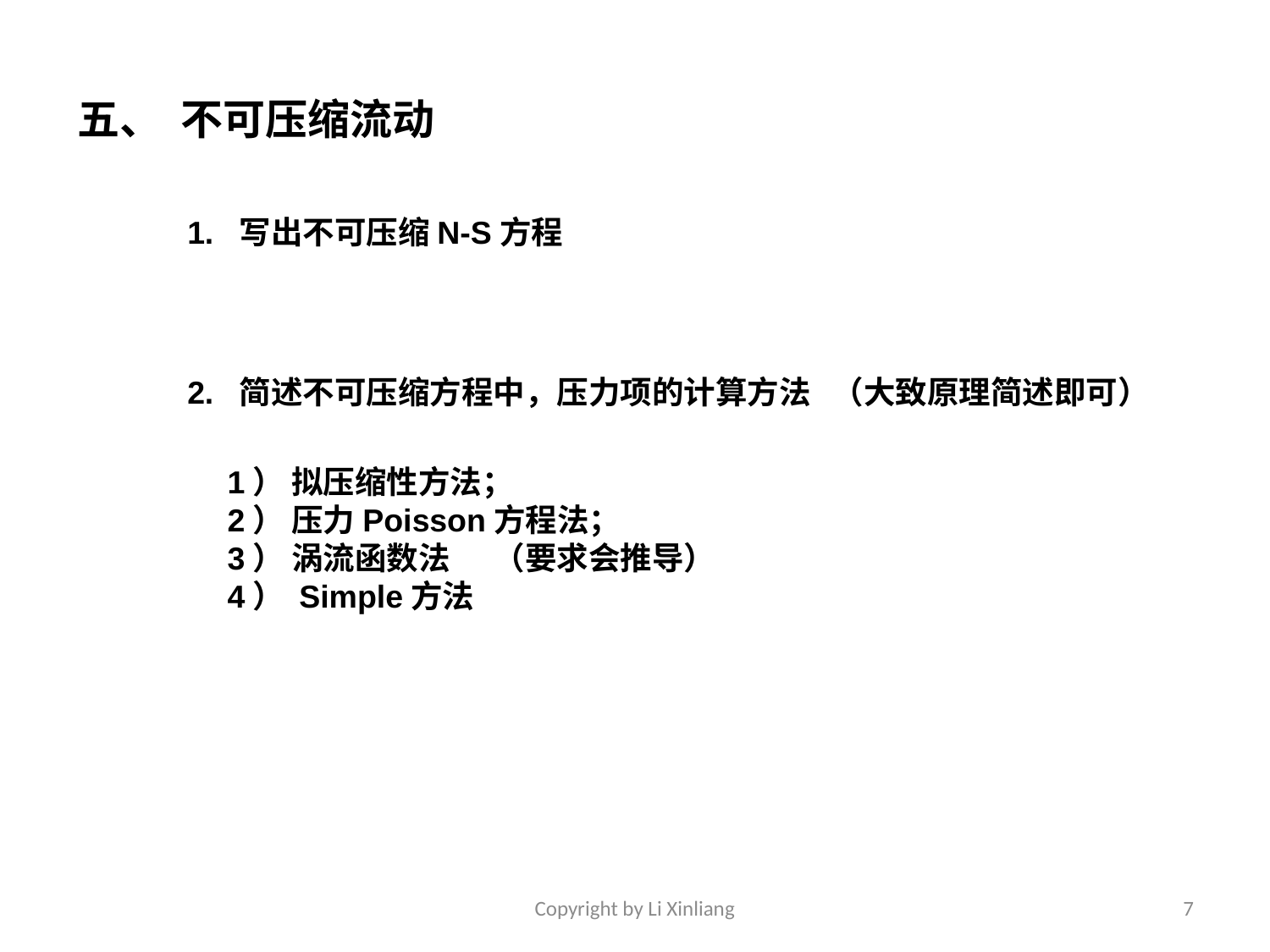

五、  不可压缩流动
1.  写出不可压缩N-S方程
2.  简述不可压缩方程中，压力项的计算方法   （大致原理简述即可）
1） 拟压缩性方法；
2） 压力Poisson方程法；
3） 涡流函数法      （要求会推导）
4） Simple方法
Copyright by Li Xinliang
7